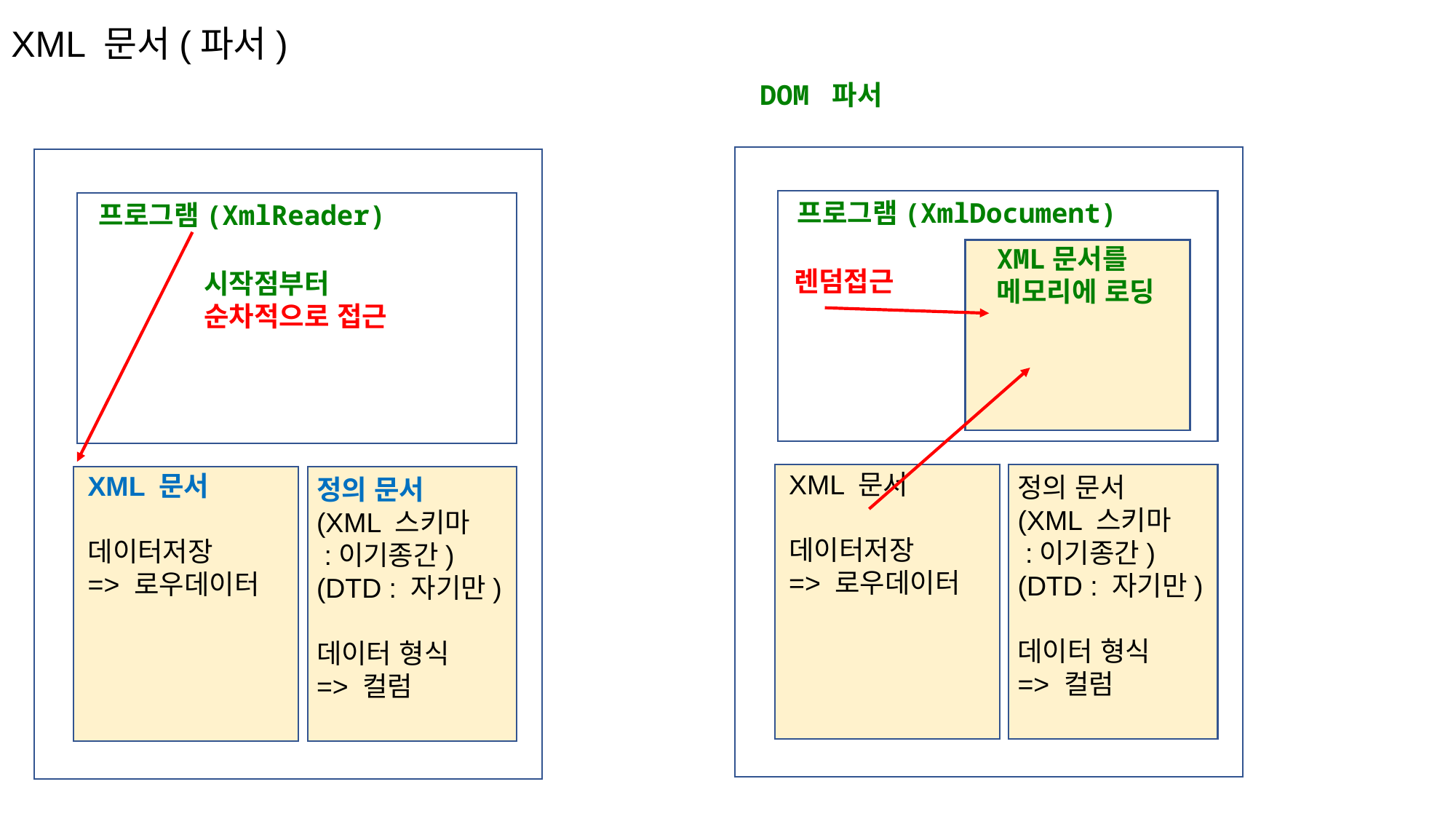

XML 문서(파서)
DOM 파서

프로그램(XmlDocument)

프로그램(XmlReader)
XML문서를
메모리에 로딩

렌덤접근
시작점부터
순차적으로 접근
XML 문서

데이터저장
=> 로우데이터
XML 문서

데이터저장
=> 로우데이터
정의 문서
(XML 스키마
 :이기종간)
(DTD : 자기만)

데이터 형식
=> 컬럼

정의 문서
(XML 스키마
 :이기종간)
(DTD : 자기만)

데이터 형식
=> 컬럼